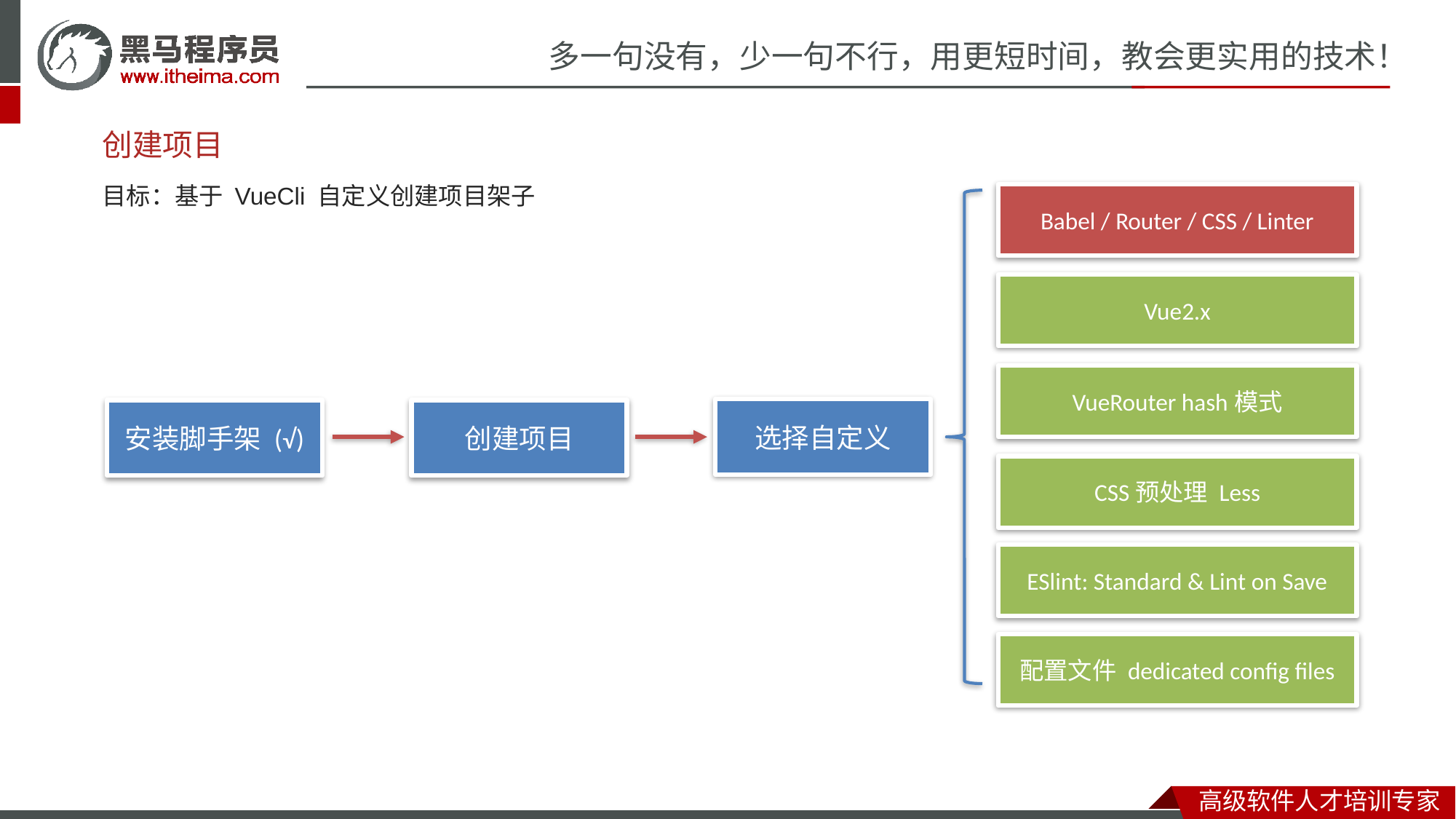

# 创建项目
目标：基于 VueCli 自定义创建项目架子
Babel / Router / CSS / Linter

Vue2.x
VueRouter hash模式
选择自定义
安装脚手架 (√)
创建项目
CSS预处理 Less
ESlint: Standard & Lint on Save
配置文件 dedicated config files